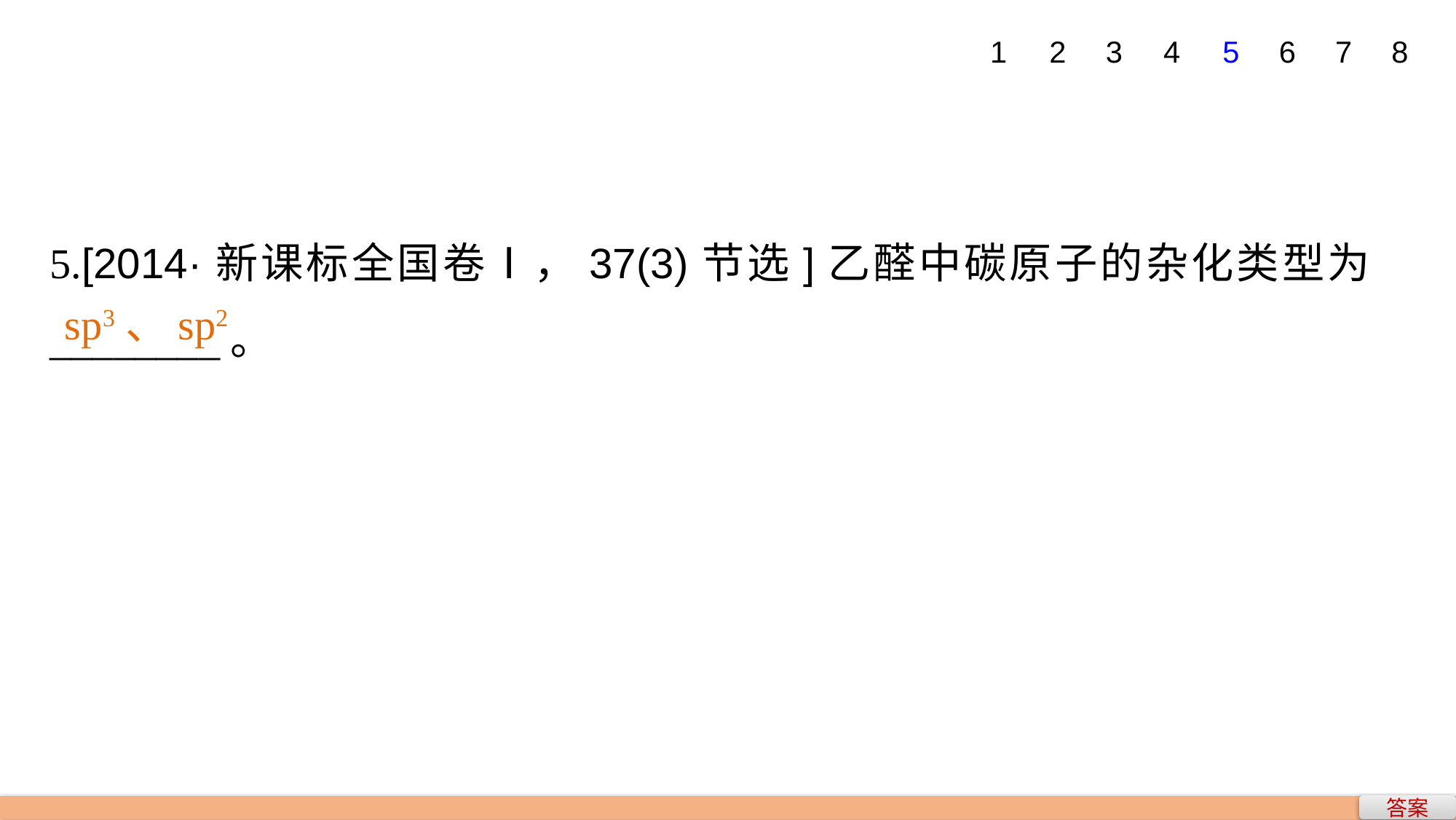

1
2
3
4
5
6
7
8
5.[2014·新课标全国卷Ⅰ，37(3)节选]乙醛中碳原子的杂化类型为________。
sp3、sp2
答案